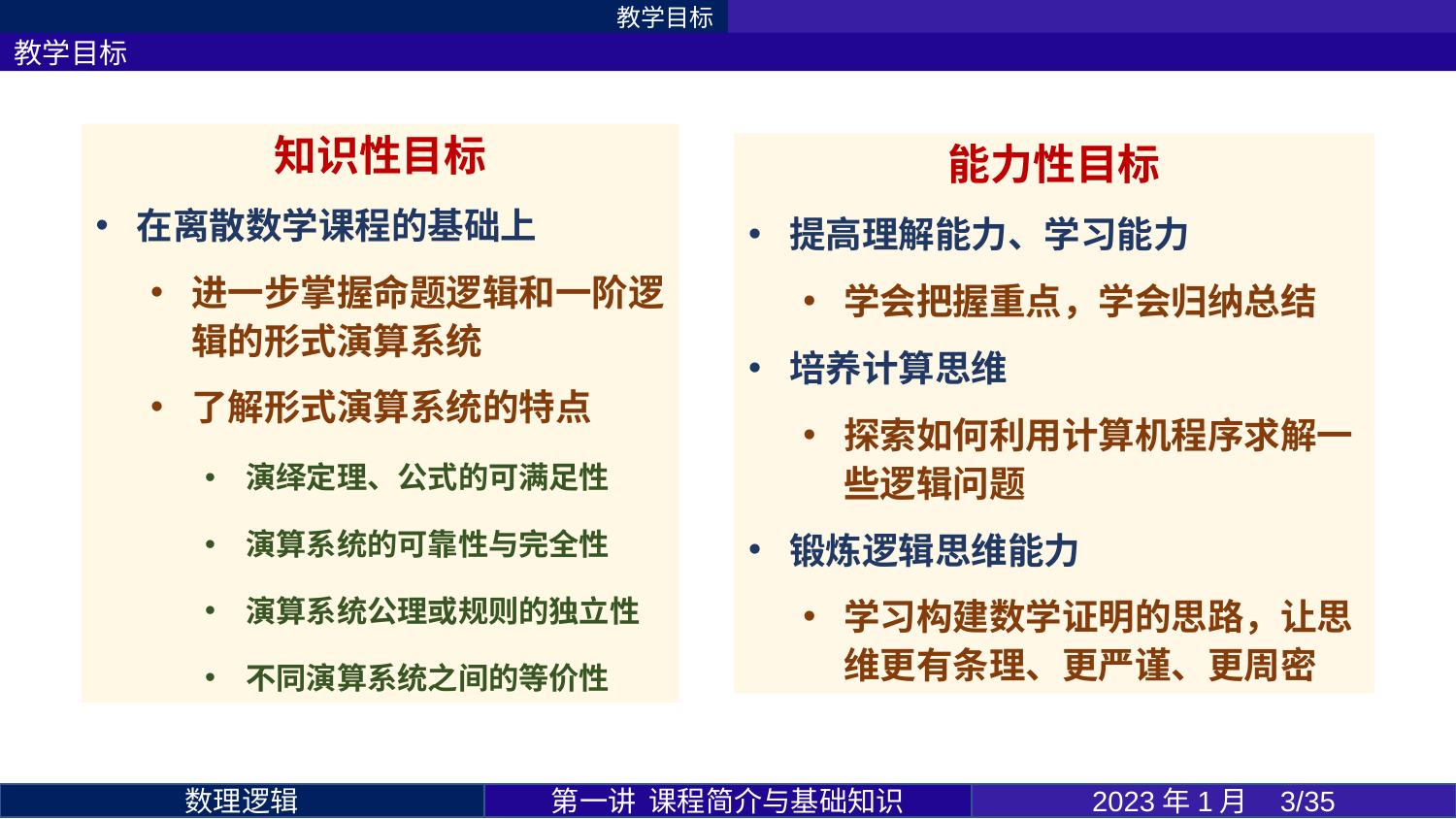

教学目标
教学目标
知识性目标
在离散数学课程的基础上
进一步掌握命题逻辑和一阶逻辑的形式演算系统
了解形式演算系统的特点
演绎定理、公式的可满足性
演算系统的可靠性与完全性
演算系统公理或规则的独立性
不同演算系统之间的等价性
能力性目标
提高理解能力、学习能力
学会把握重点，学会归纳总结
培养计算思维
探索如何利用计算机程序求解一些逻辑问题
锻炼逻辑思维能力
学习构建数学证明的思路，让思维更有条理、更严谨、更周密
第一讲  课程简介与基础知识
2023年1月    3/35
数理逻辑